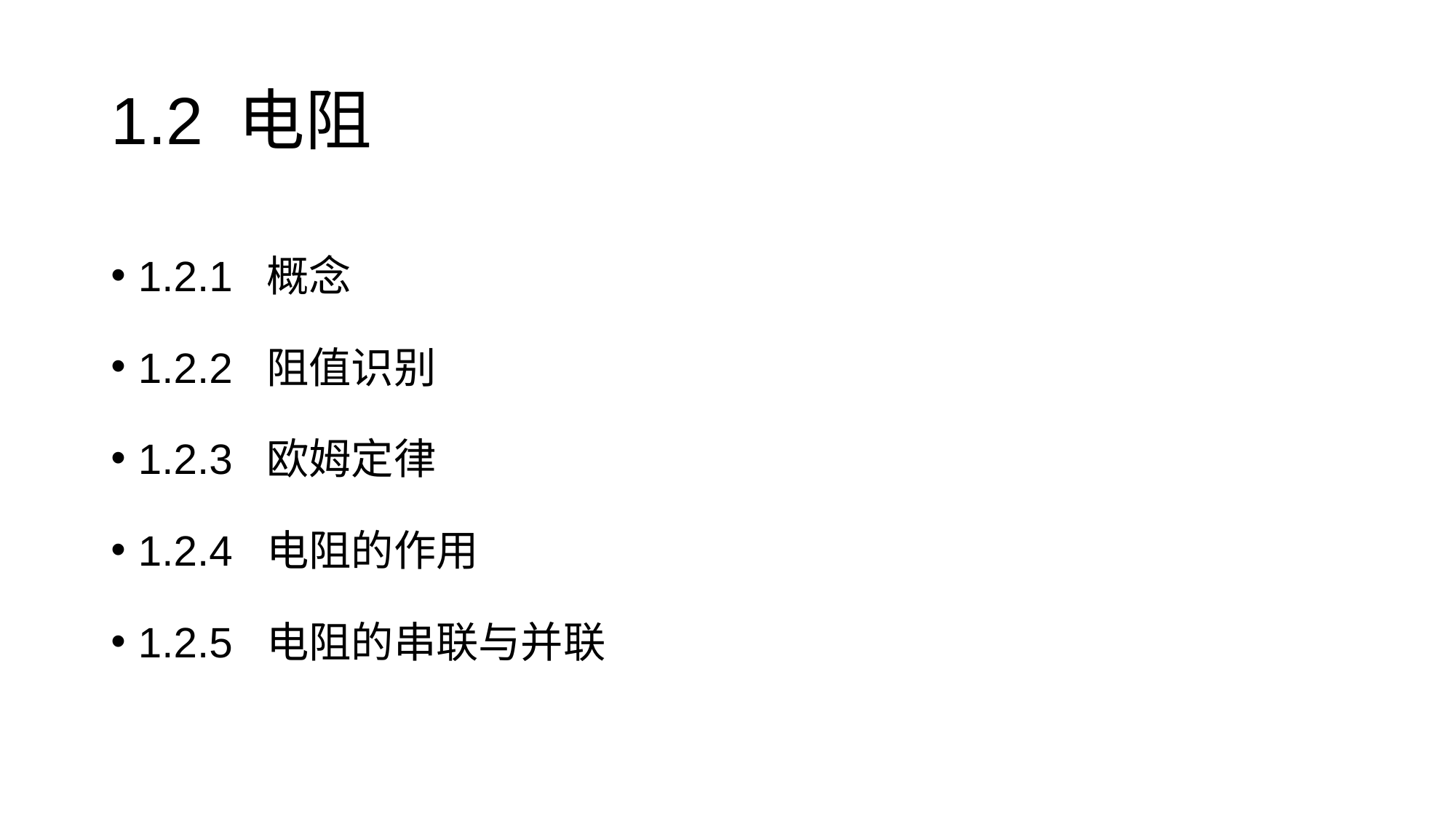

# 1.2 电阻
1.2.1  概念
1.2.2  阻值识别
1.2.3  欧姆定律
1.2.4  电阻的作用
1.2.5  电阻的串联与并联